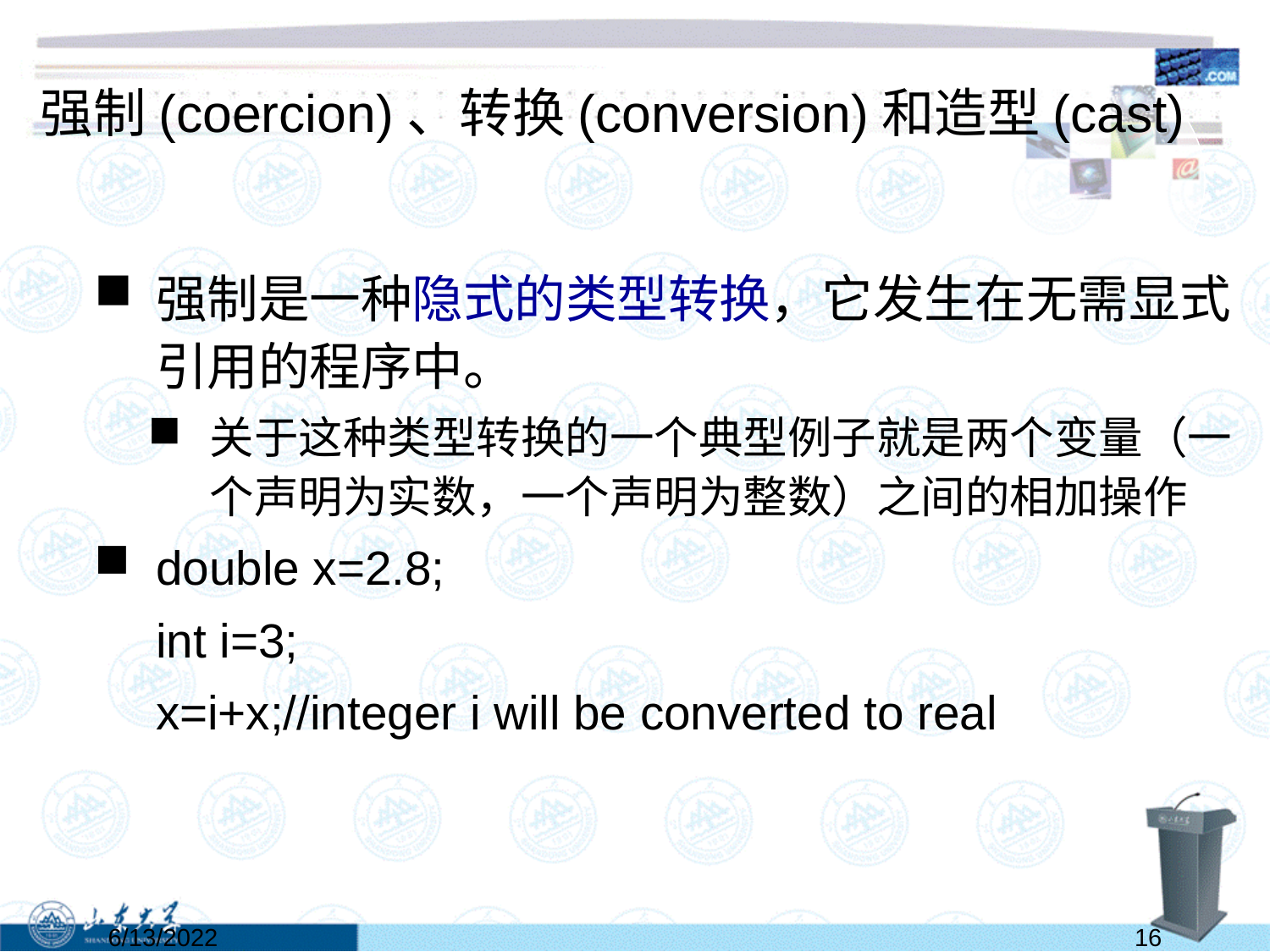

# 强制(coercion)、转换(conversion)和造型(cast)
强制是一种隐式的类型转换，它发生在无需显式引用的程序中。
关于这种类型转换的一个典型例子就是两个变量（一个声明为实数，一个声明为整数）之间的相加操作
double x=2.8;
	int i=3;
	x=i+x;//integer i will be converted to real
6/13/2022
16